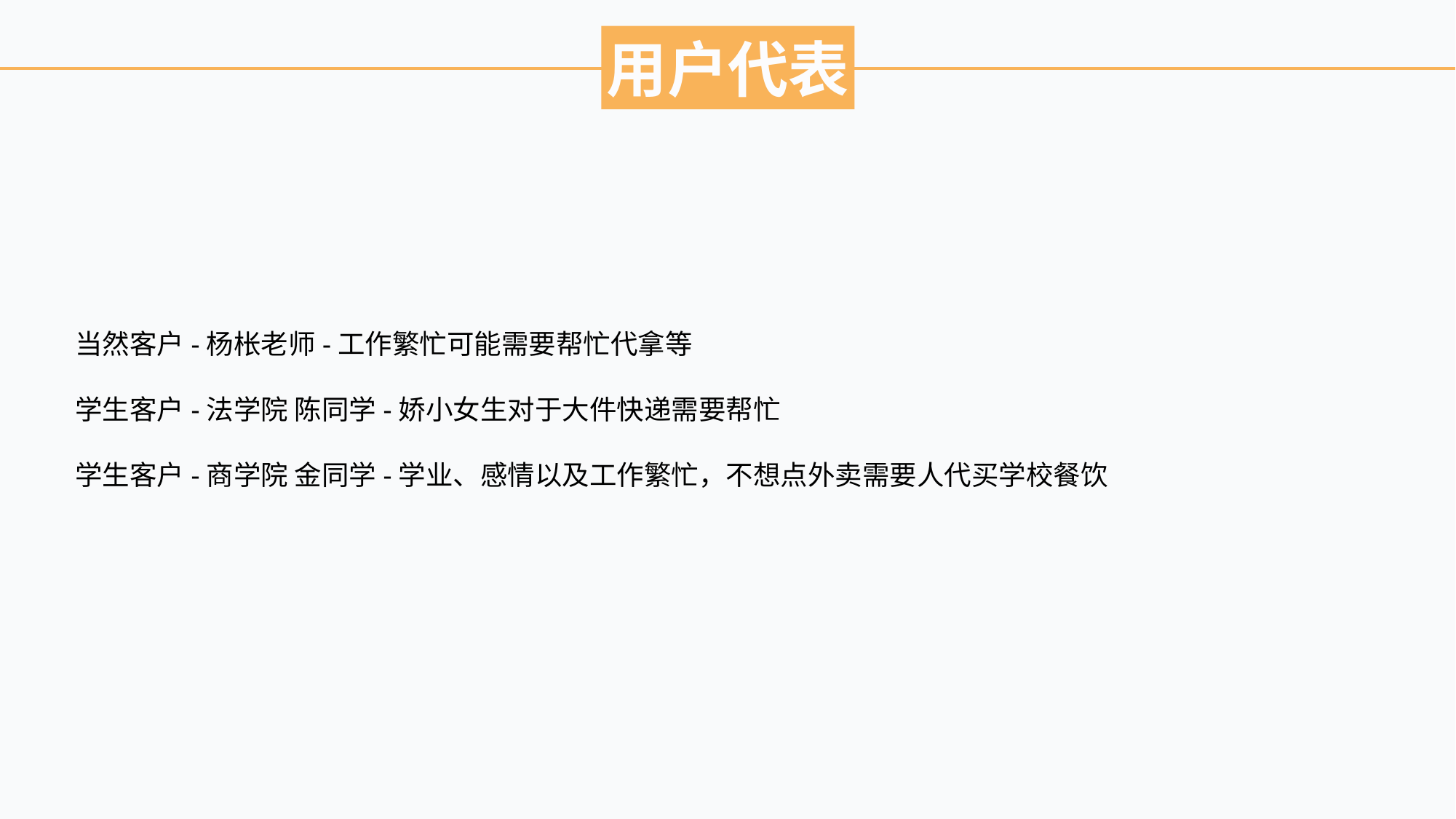

用户代表

当然客户-杨枨老师-工作繁忙可能需要帮忙代拿等

学生客户-法学院 陈同学-娇小女生对于大件快递需要帮忙

学生客户-商学院 金同学-学业、感情以及工作繁忙，不想点外卖需要人代买学校餐饮